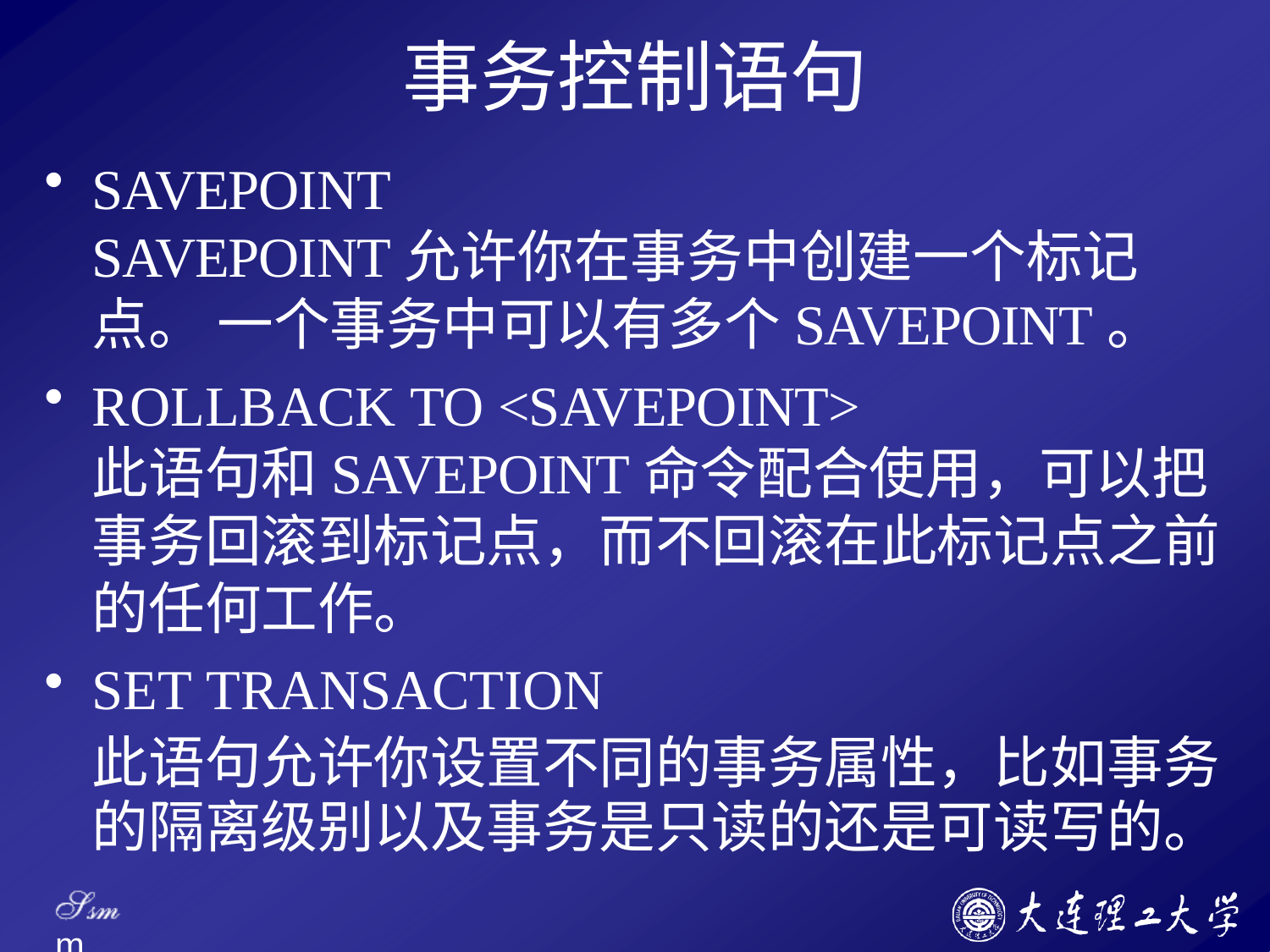

# 事务控制语句
SAVEPOINT
SAVEPOINT允许你在事务中创建一个标记点。 一个事务中可以有多个SAVEPOINT。
ROLLBACK TO <SAVEPOINT>
此语句和SAVEPOINT命令配合使用，可以把 事务回滚到标记点，而不回滚在此标记点之前 的任何工作。
SET TRANSACTION
此语句允许你设置不同的事务属性，比如事务 的隔离级别以及事务是只读的还是可读写的。

Ssm